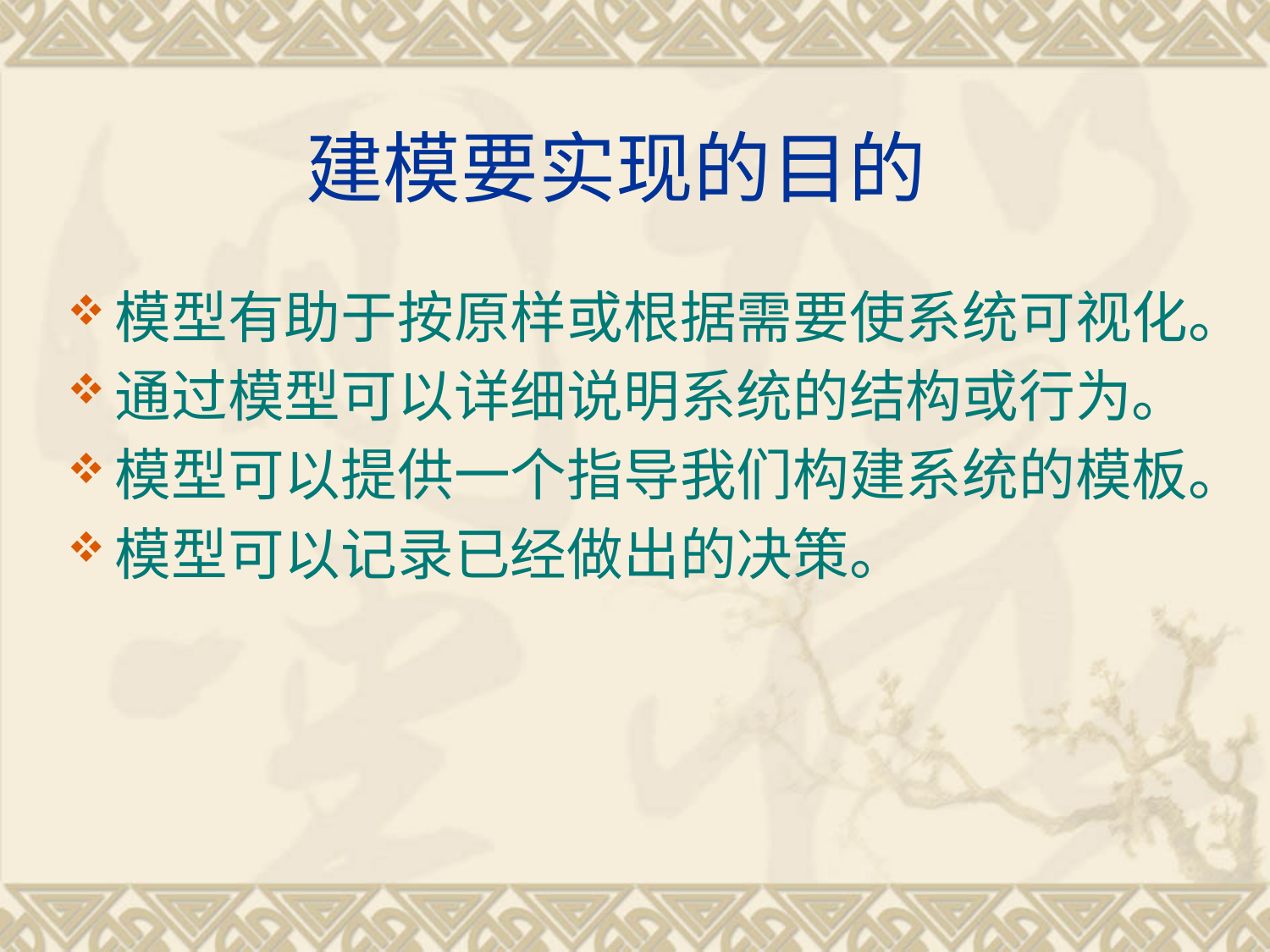

# 建模要实现的目的

模型有助于按原样或根据需要使系统可视化。
通过模型可以详细说明系统的结构或行为。
模型可以提供一个指导我们构建系统的模板。
模型可以记录已经做出的决策。